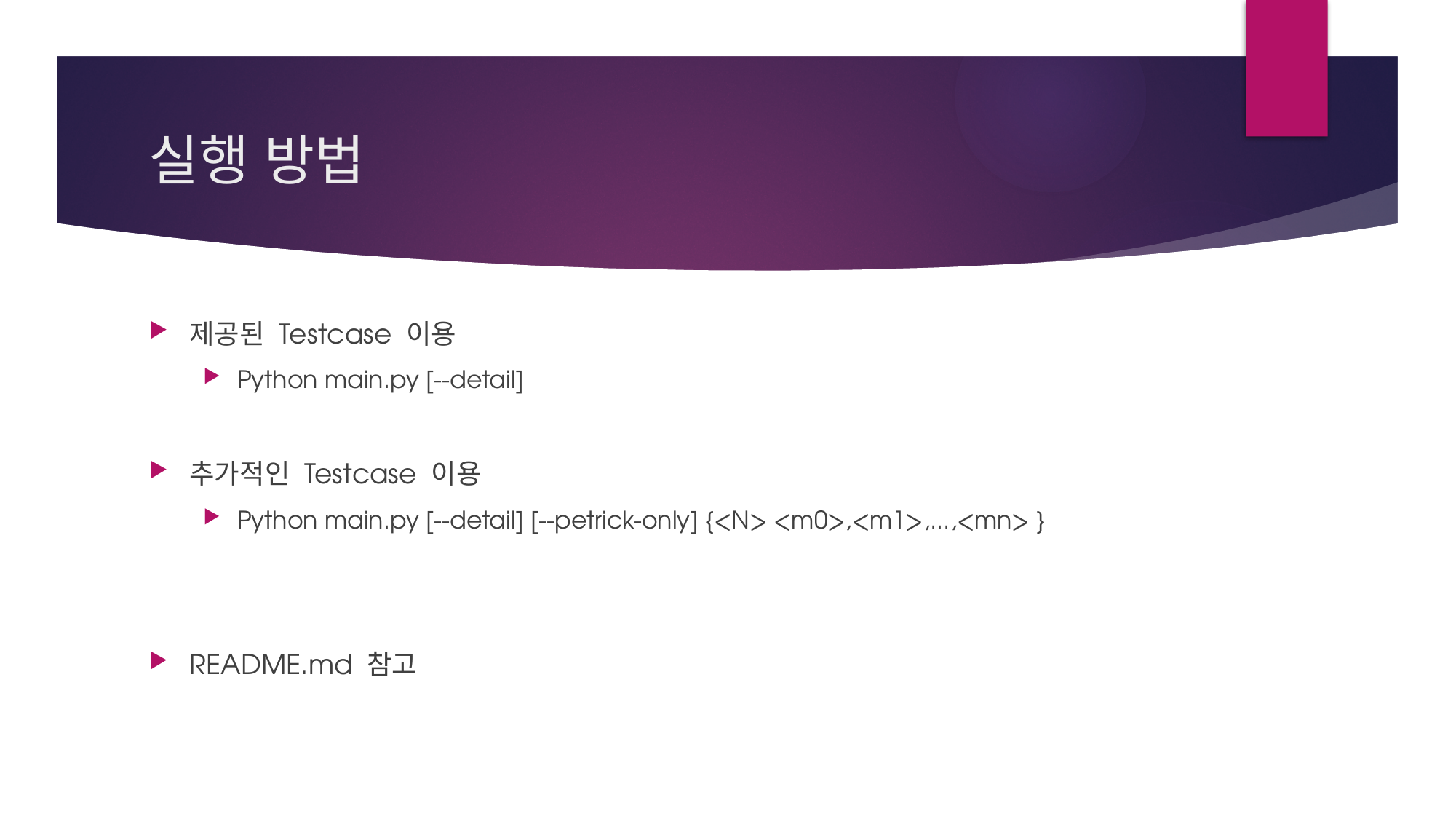

# 실행 방법
제공된 Testcase 이용
Python main.py [--detail]

추가적인 Testcase 이용
Python main.py [--detail] [--petrick-only] {<N> <m0>,<m1>,...,<mn> }

README.md 참고